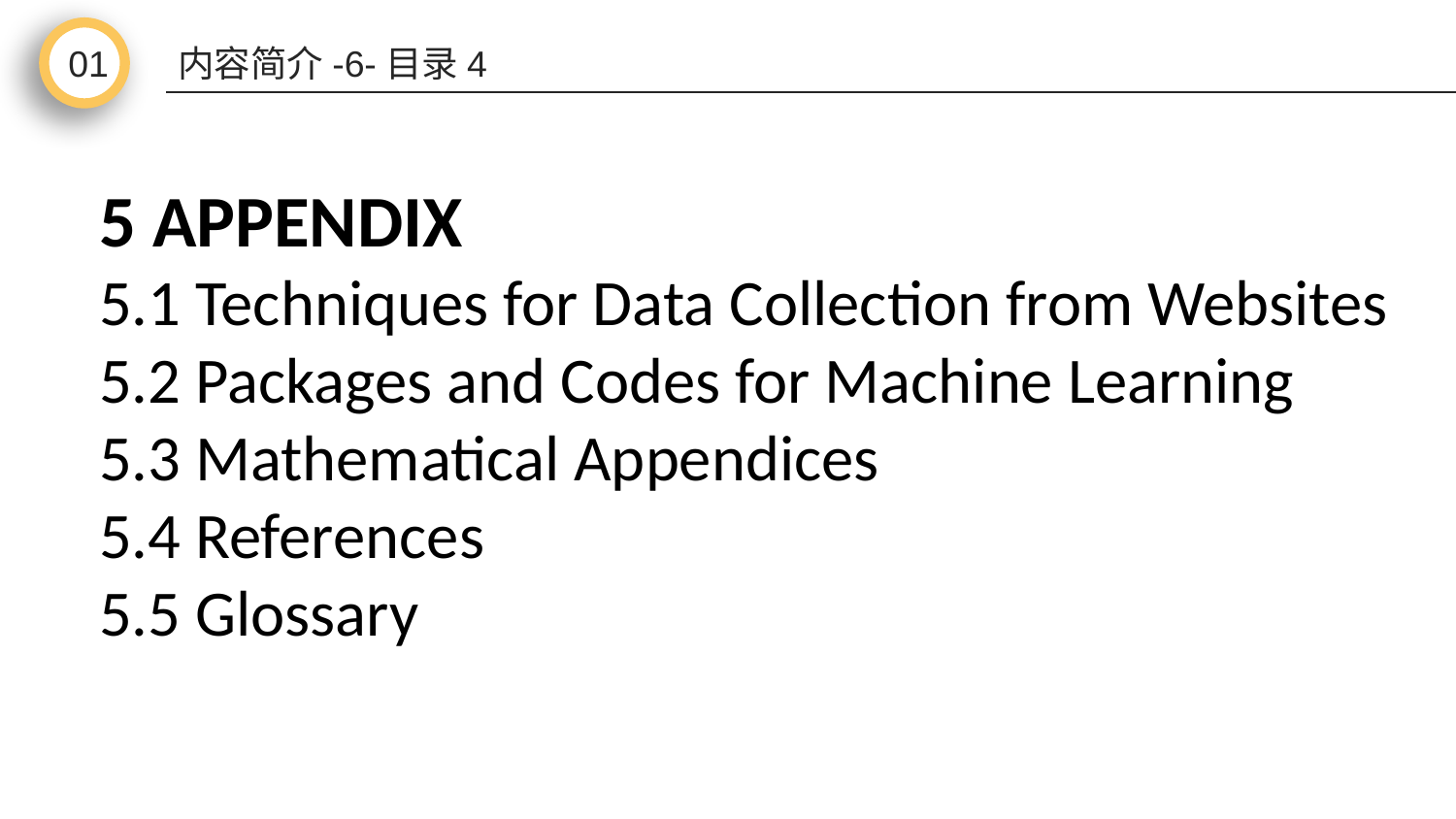

01
内容简介-6-目录4
5 APPENDIX
5.1 Techniques for Data Collection from Websites
5.2 Packages and Codes for Machine Learning
5.3 Mathematical Appendices
5.4 References
5.5 Glossary